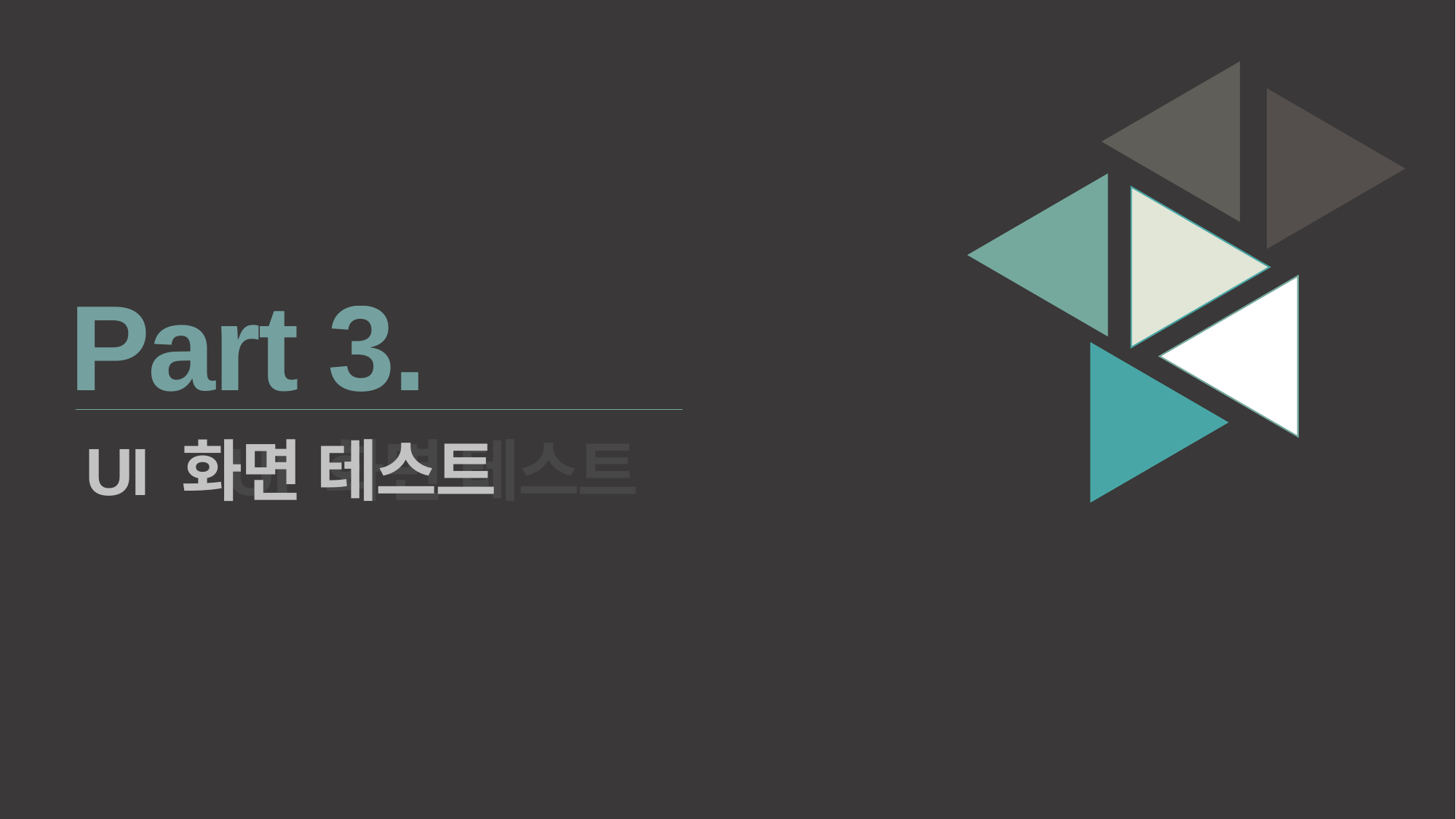

Part 3.
UI 화면 테스트
UI 화면 테스트
8